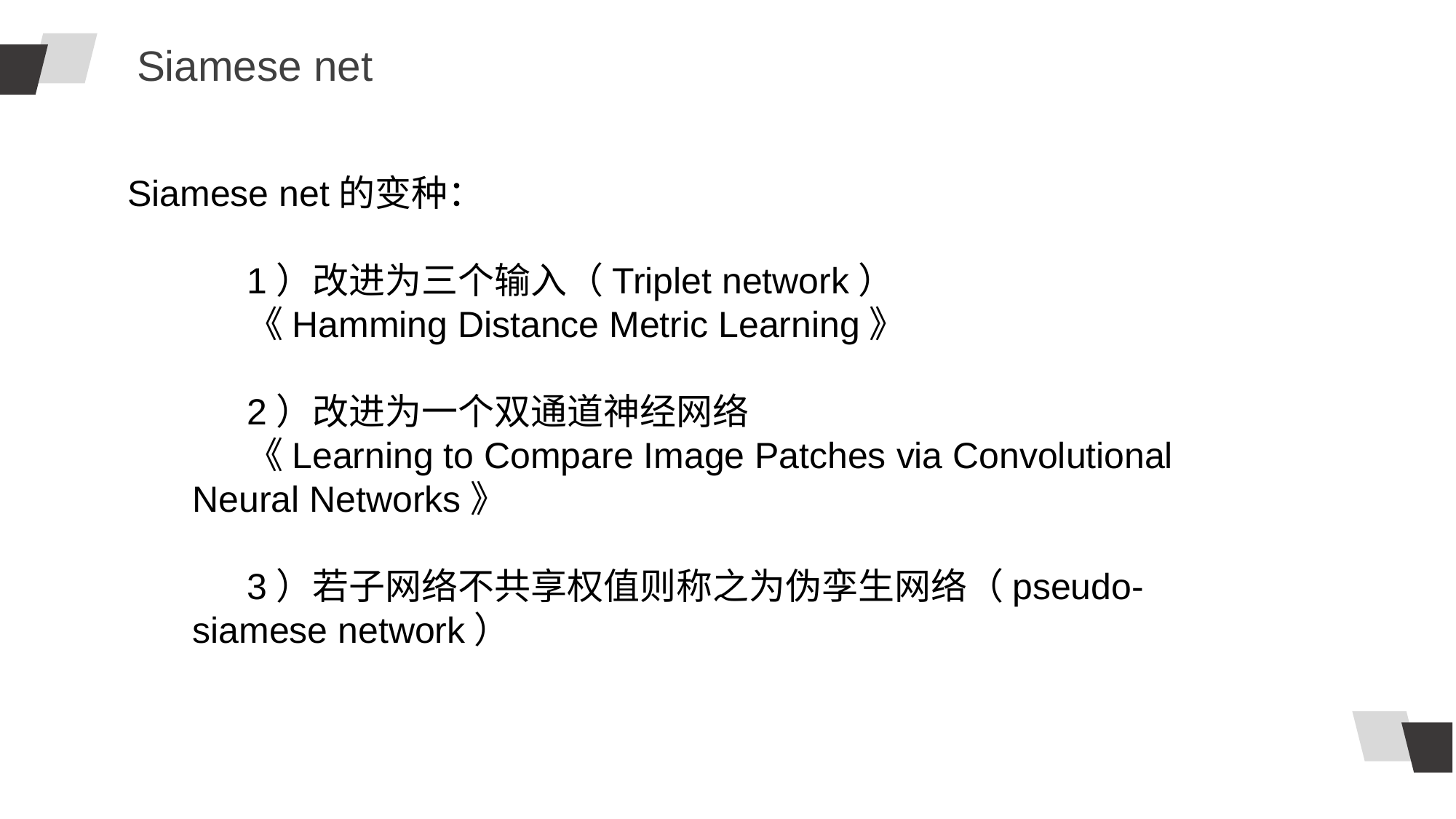

Siamese net
Siamese net的变种：
1）改进为三个输入（Triplet network）
《Hamming Distance Metric Learning》

2）改进为一个双通道神经网络
《Learning to Compare Image Patches via Convolutional Neural Networks》

3）若子网络不共享权值则称之为伪孪生网络（pseudo-siamese network）